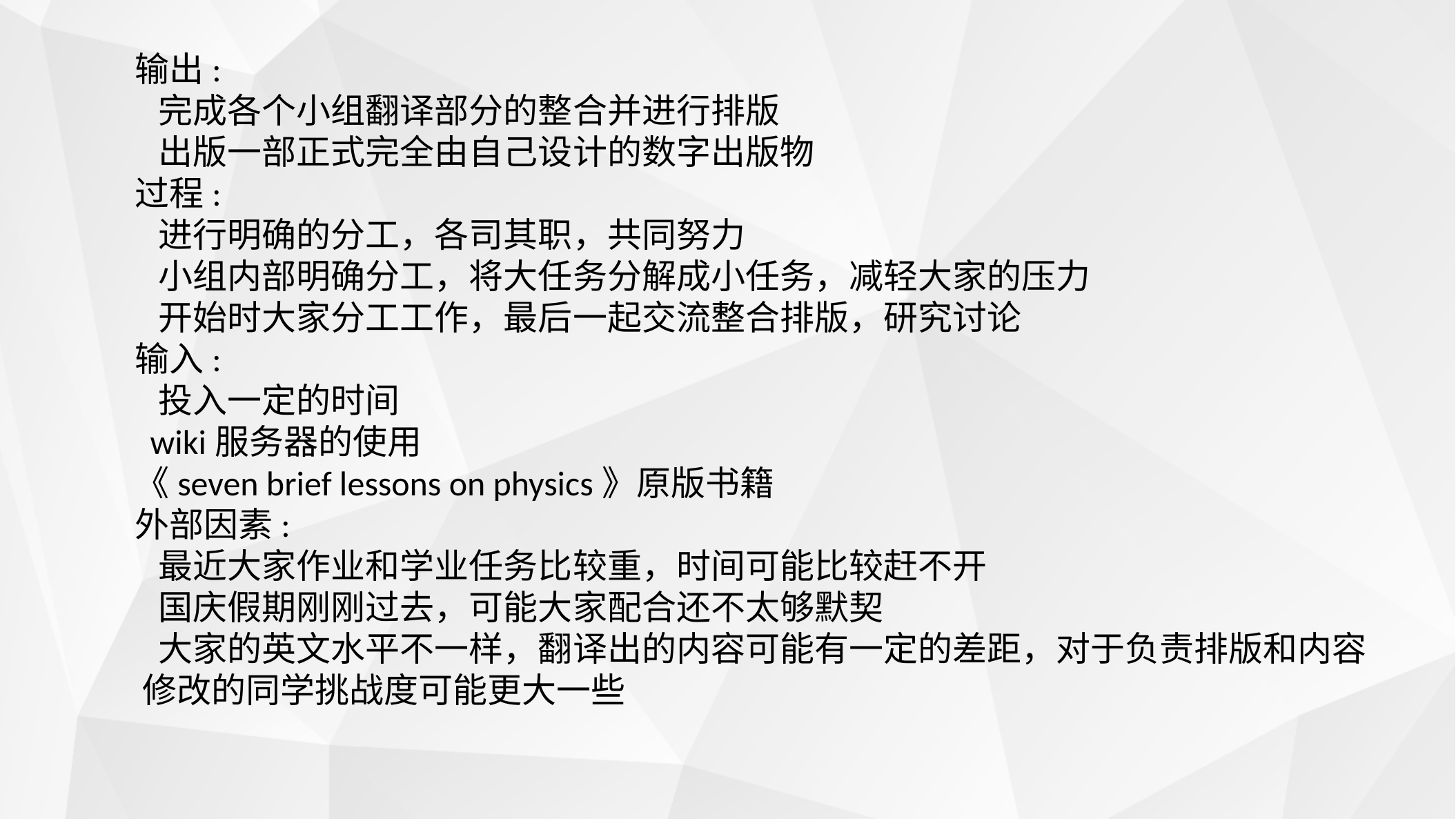

输出:
  完成各个小组翻译部分的整合并进行排版
  出版一部正式完全由自己设计的数字出版物
过程:
  进行明确的分工，各司其职，共同努力
  小组内部明确分工，将大任务分解成小任务，减轻大家的压力
  开始时大家分工工作，最后一起交流整合排版，研究讨论
输入:
  投入一定的时间
  wiki服务器的使用
《seven brief lessons on physics》原版书籍
外部因素:
  最近大家作业和学业任务比较重，时间可能比较赶不开
  国庆假期刚刚过去，可能大家配合还不太够默契
  大家的英文水平不一样，翻译出的内容可能有一定的差距，对于负责排版和内容  修改的同学挑战度可能更大一些